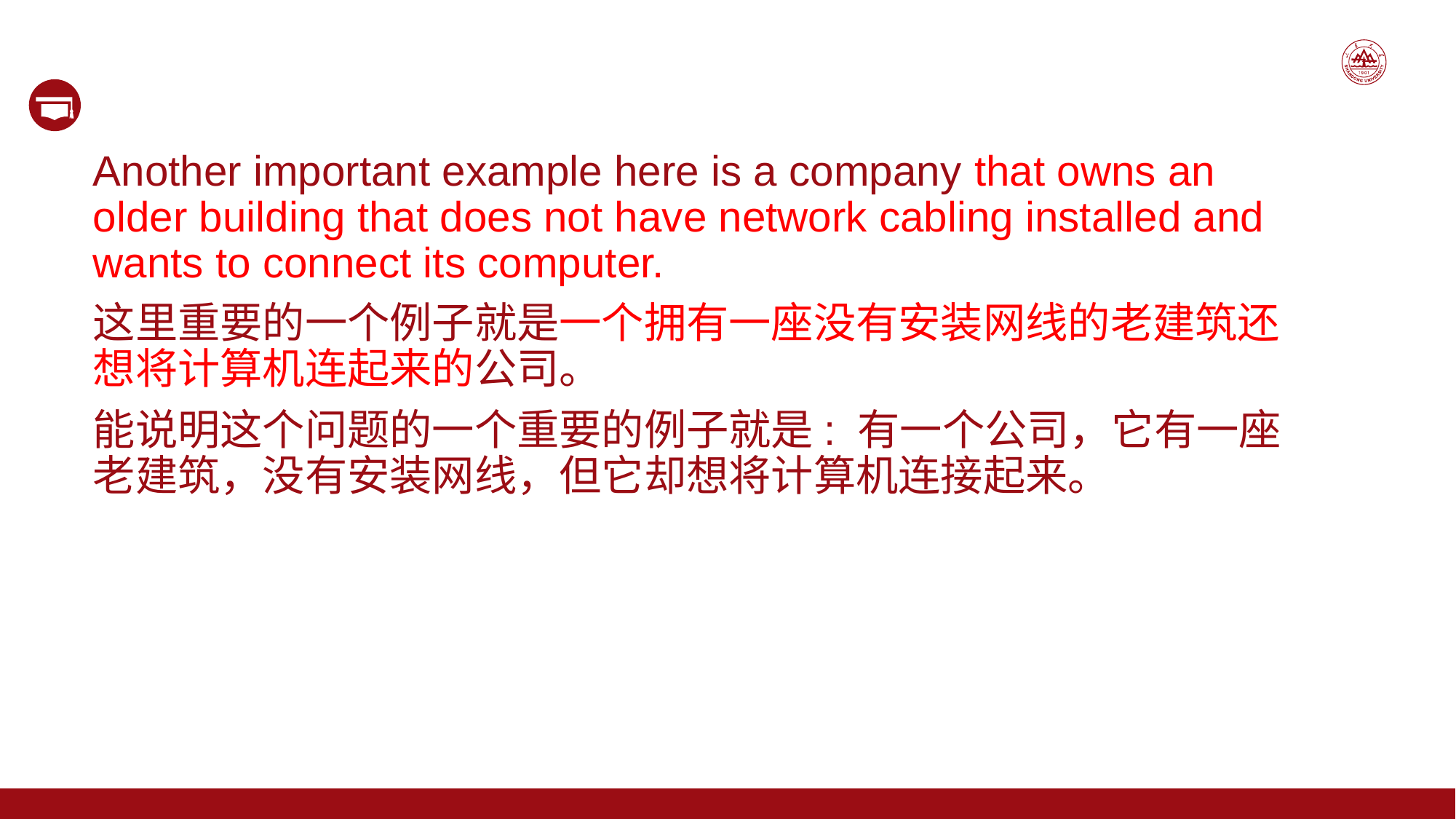

Another important example here is a company that owns an older building that does not have network cabling installed and wants to connect its computer.
这里重要的一个例子就是一个拥有一座没有安装网线的老建筑还想将计算机连起来的公司。
能说明这个问题的一个重要的例子就是: 有一个公司，它有一座老建筑，没有安装网线，但它却想将计算机连接起来。